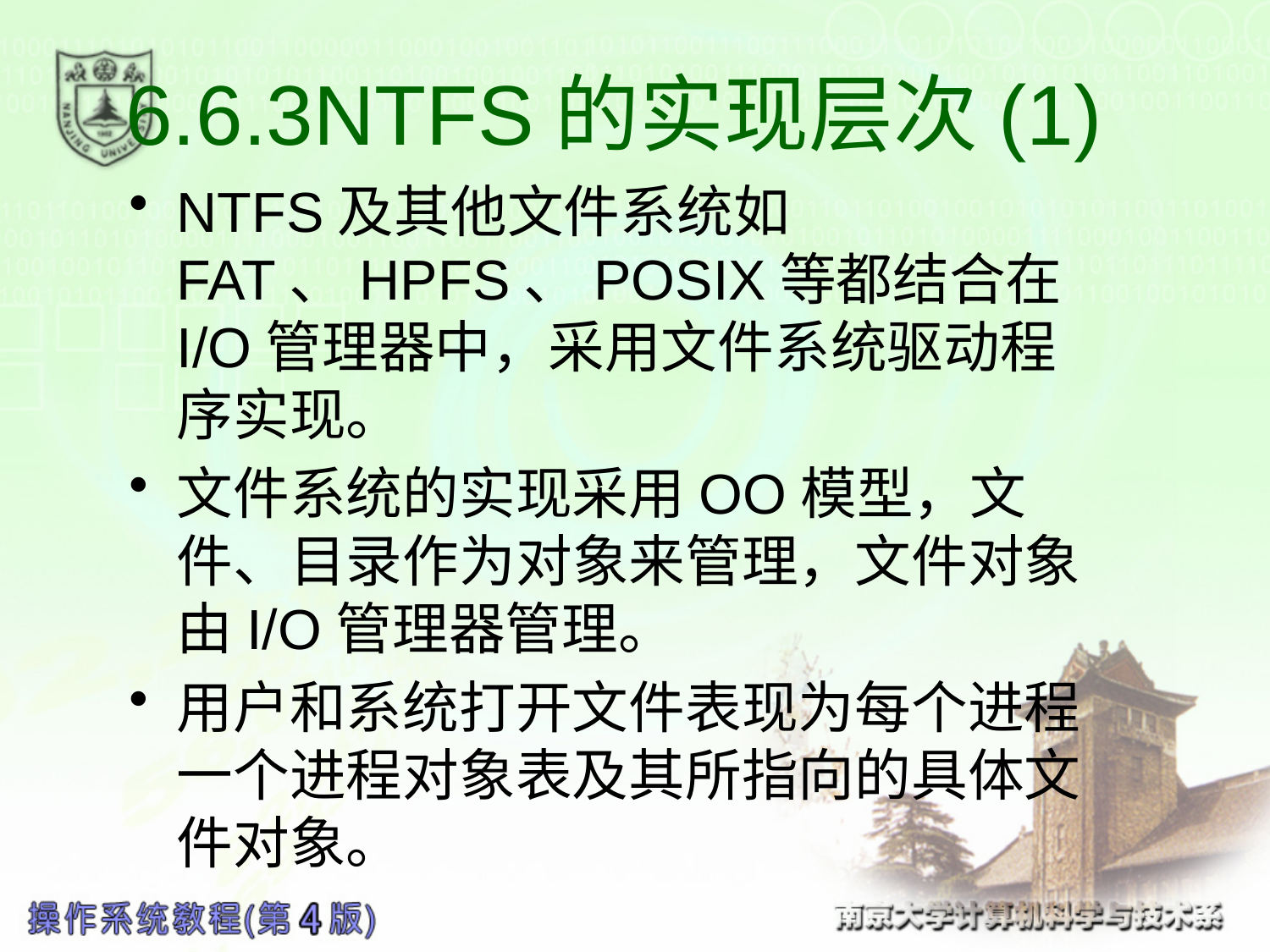

# 6.6.3NTFS的实现层次(1)
NTFS及其他文件系统如FAT、HPFS、POSIX等都结合在I/O管理器中，采用文件系统驱动程序实现。
文件系统的实现采用OO模型，文件、目录作为对象来管理，文件对象由I/O管理器管理。
用户和系统打开文件表现为每个进程一个进程对象表及其所指向的具体文件对象。